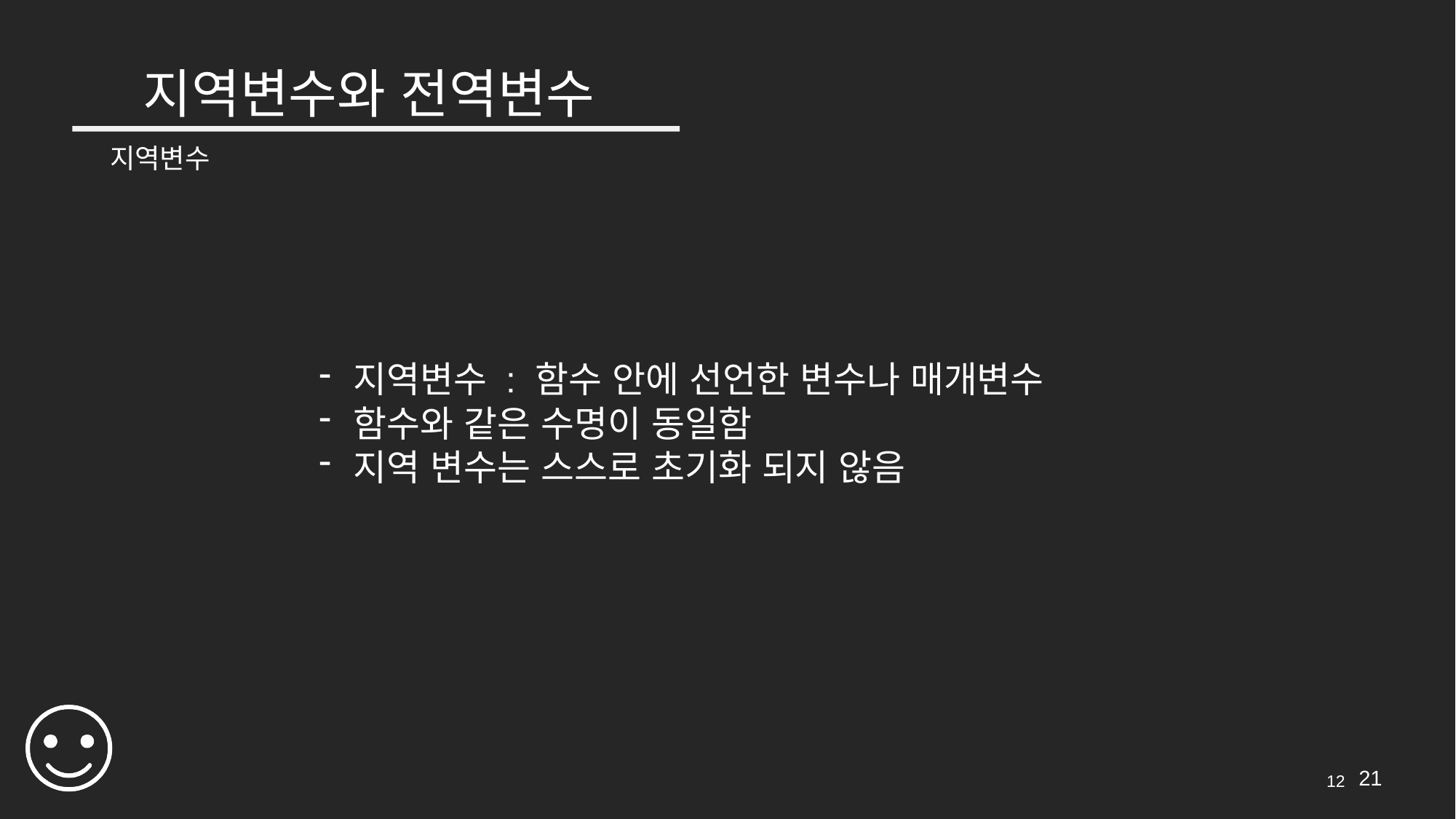

# 지역변수와 전역변수

지역변수
지역변수 : 함수 안에 선언한 변수나 매개변수
함수와 같은 수명이 동일함
지역 변수는 스스로 초기화 되지 않음
12